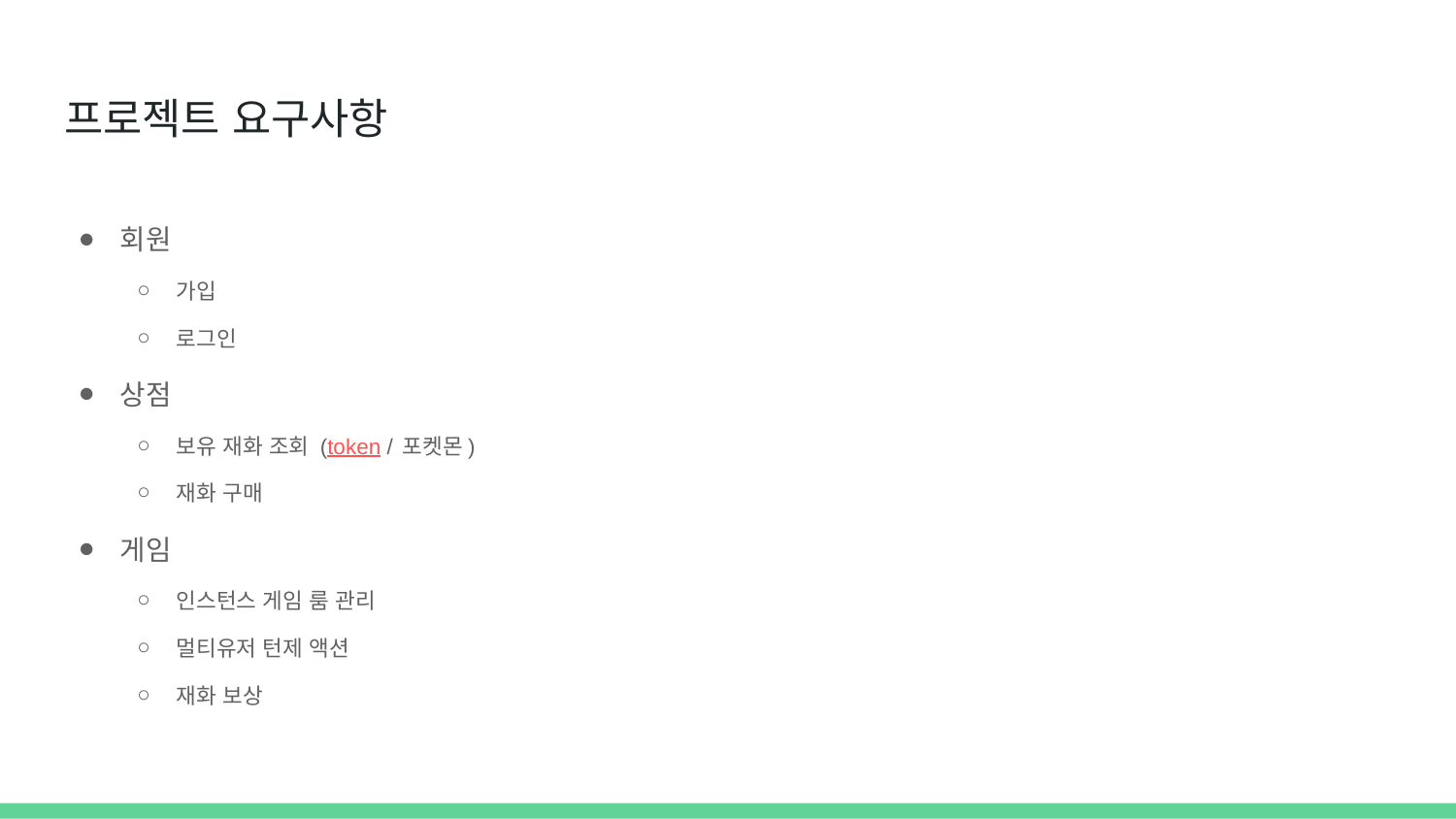

# 프로젝트 요구사항
회원
가입
로그인
상점
보유 재화 조회 (token / 포켓몬)
재화 구매
게임
인스턴스 게임 룸 관리
멀티유저 턴제 액션
재화 보상